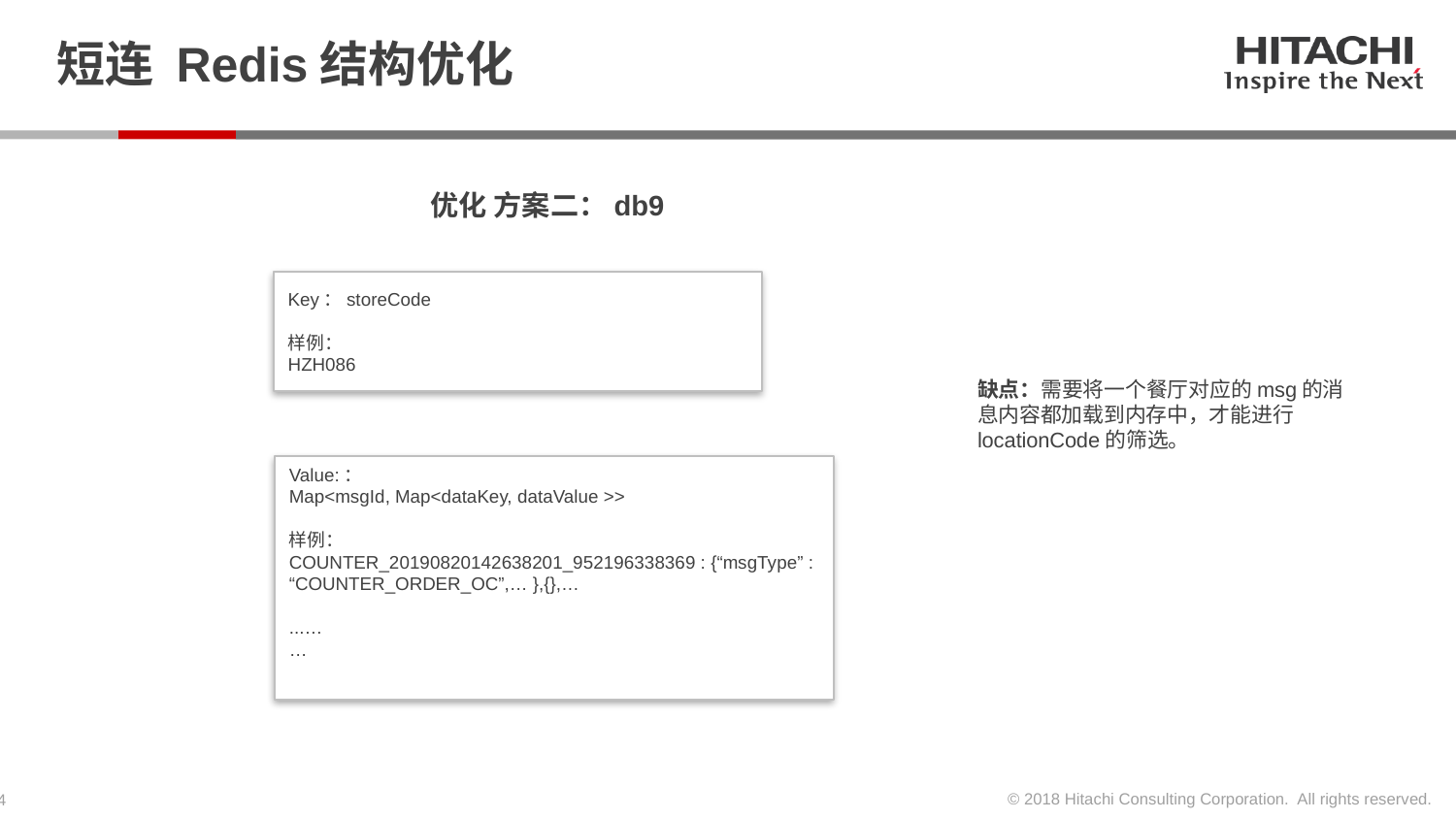

# 短连 Redis结构优化
优化 方案二：db9
Key：storeCode

样例：
HZH086
缺点：需要将一个餐厅对应的msg的消息内容都加载到内存中，才能进行 locationCode的筛选。
Value:：
Map<msgId, Map<dataKey, dataValue >>

样例：
COUNTER_20190820142638201_952196338369 : {“msgType” : “COUNTER_ORDER_OC”,… },{},…

...…
…